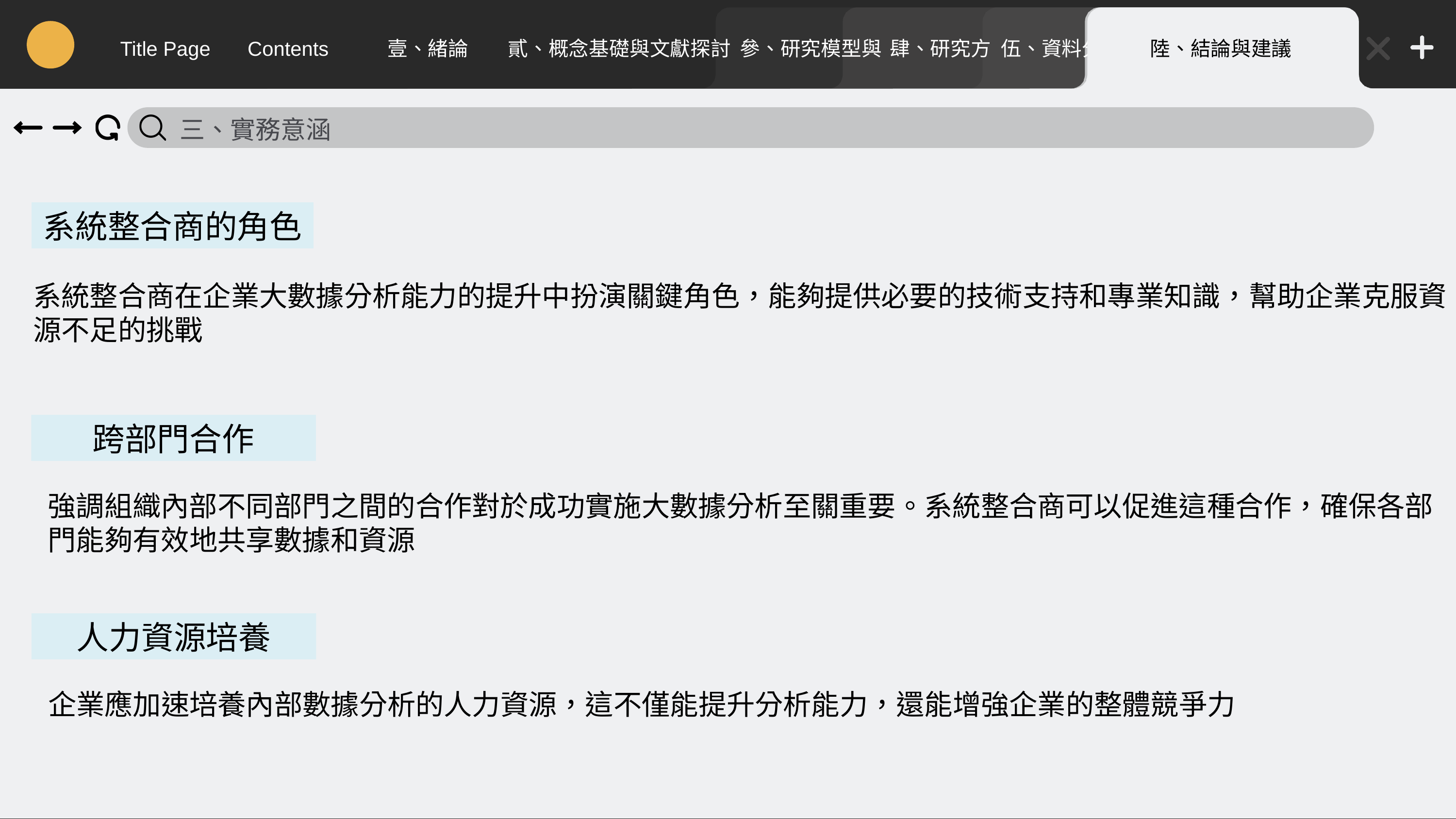

參、研究模型與
伍、資料分析
貳、概念基礎與文獻探討
肆、研究方
Title Page
Contents
壹、緒論
陸、結論與建議

三、實務意涵

系統整合商的角色
系統整合商在企業大數據分析能力的提升中扮演關鍵角色，能夠提供必要的技術支持和專業知識，幫助企業克服資源不足的挑戰
跨部門合作
強調組織內部不同部門之間的合作對於成功實施大數據分析至關重要。系統整合商可以促進這種合作，確保各部門能夠有效地共享數據和資源
人力資源培養
企業應加速培養內部數據分析的人力資源，這不僅能提升分析能力，還能增強企業的整體競爭力